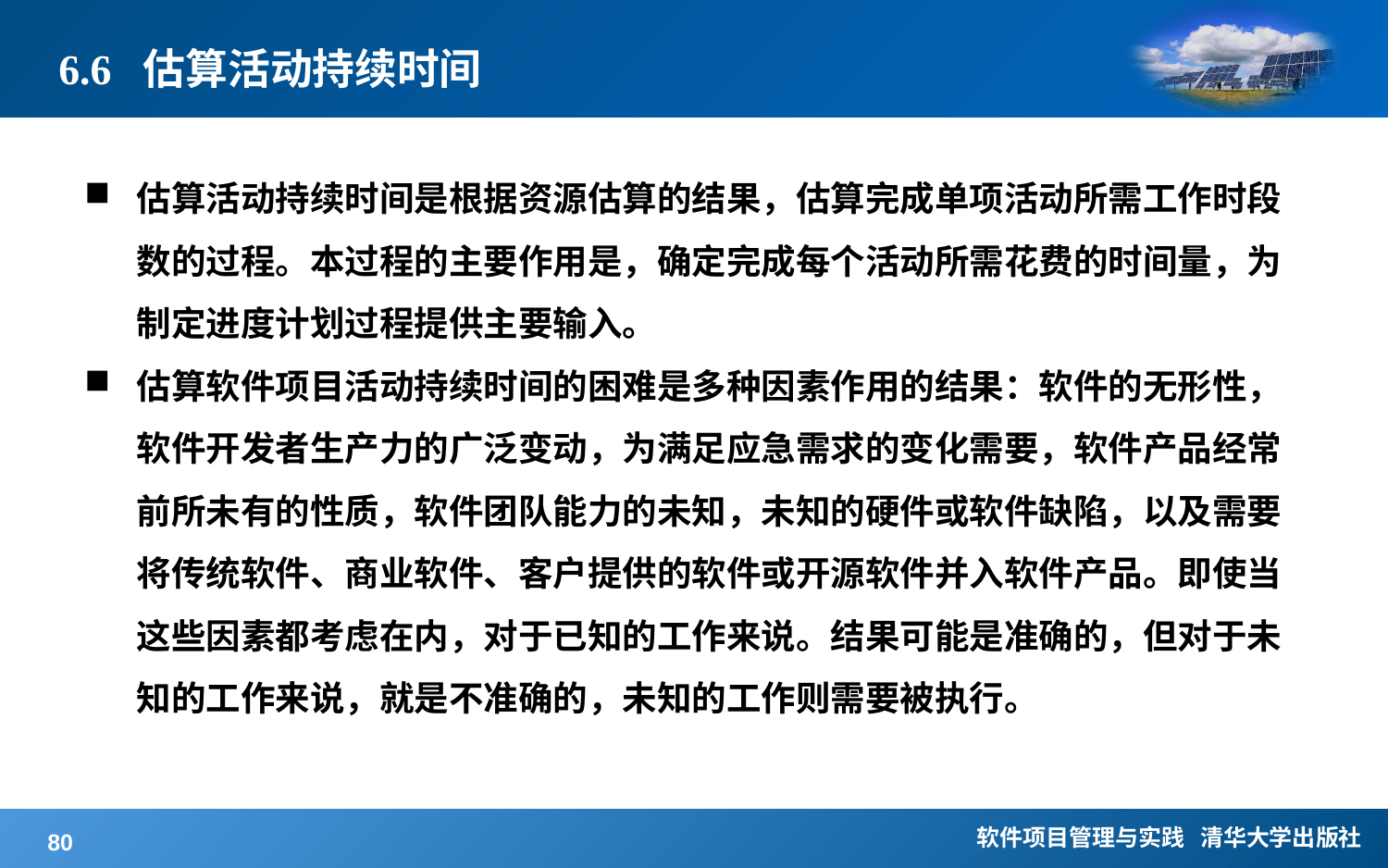

# 6.6  估算活动持续时间
估算活动持续时间是根据资源估算的结果，估算完成单项活动所需工作时段数的过程。本过程的主要作用是，确定完成每个活动所需花费的时间量，为制定进度计划过程提供主要输入。
估算软件项目活动持续时间的困难是多种因素作用的结果：软件的无形性，软件开发者生产力的广泛变动，为满足应急需求的变化需要，软件产品经常前所未有的性质，软件团队能力的未知，未知的硬件或软件缺陷，以及需要将传统软件、商业软件、客户提供的软件或开源软件并入软件产品。即使当这些因素都考虑在内，对于已知的工作来说。结果可能是准确的，但对于未知的工作来说，就是不准确的，未知的工作则需要被执行。